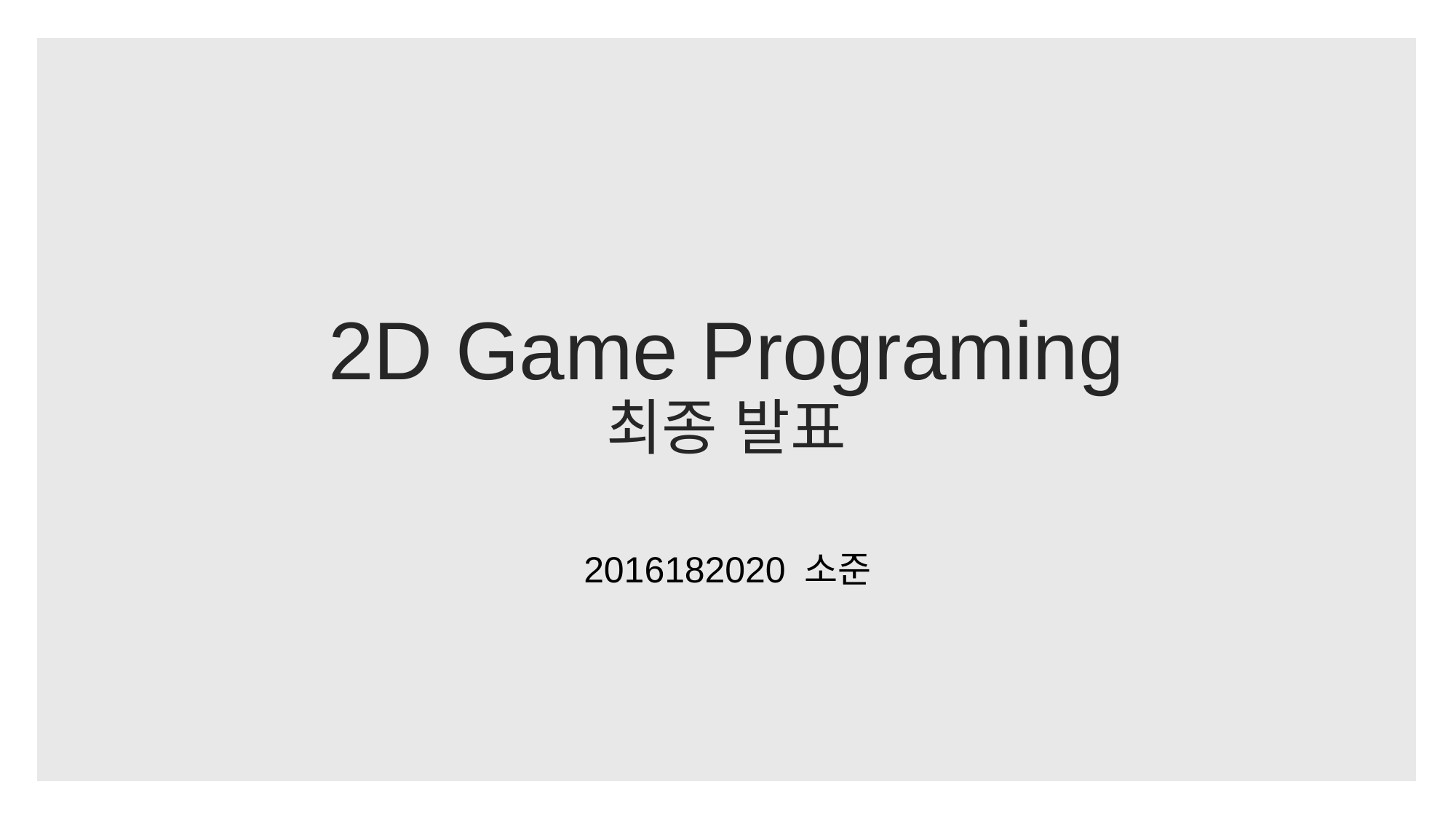

# 2D Game Programing 최종 발표
2016182020 소준